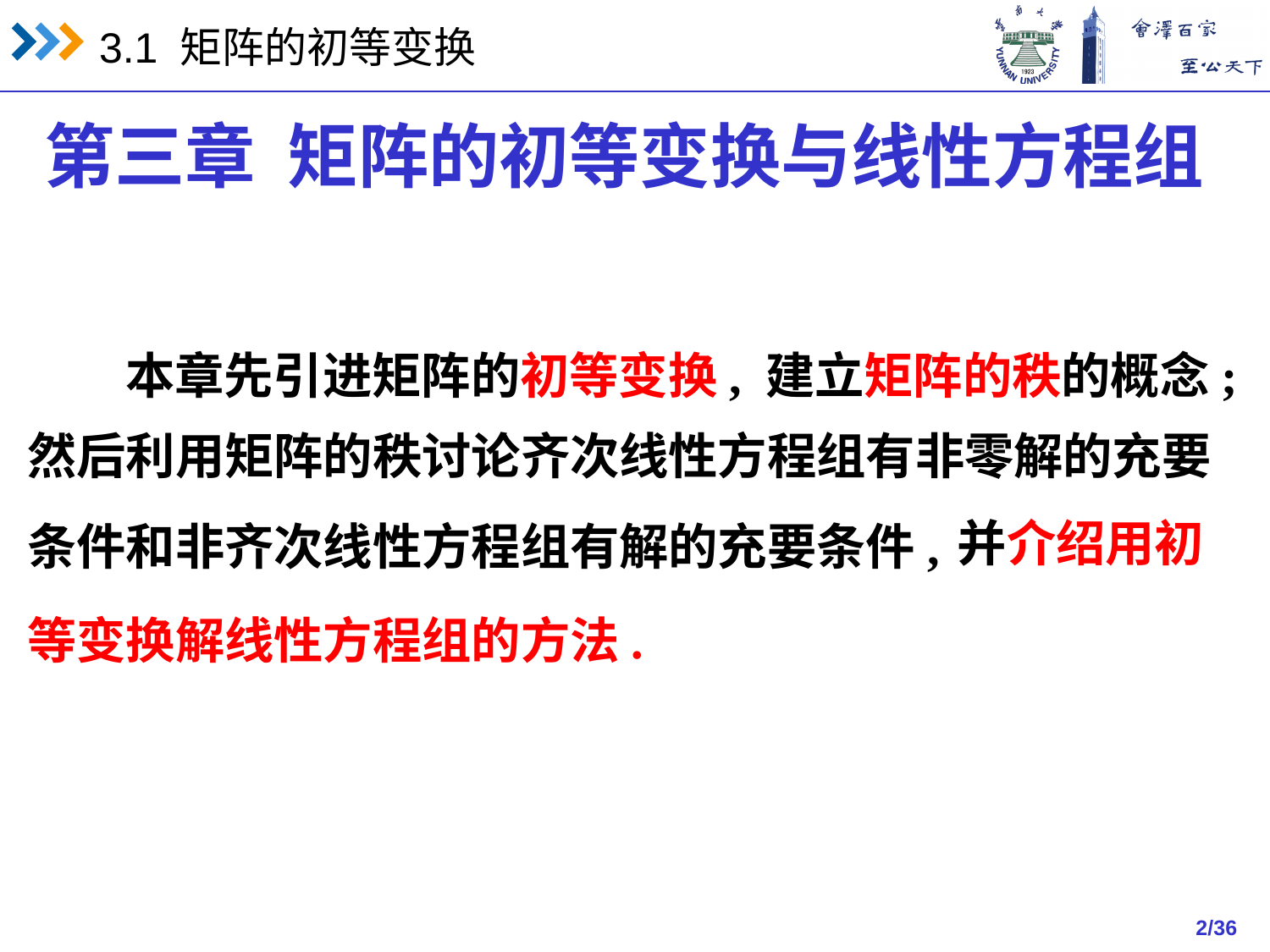

第三章  矩阵的初等变换与线性方程组
本章先引进矩阵的初等变换, 建立矩阵的秩的概念;
然后利用矩阵的秩讨论齐次线性方程组有非零解的充要
并介绍用初
条件和非齐次线性方程组有解的充要条件,
等变换解线性方程组的方法.